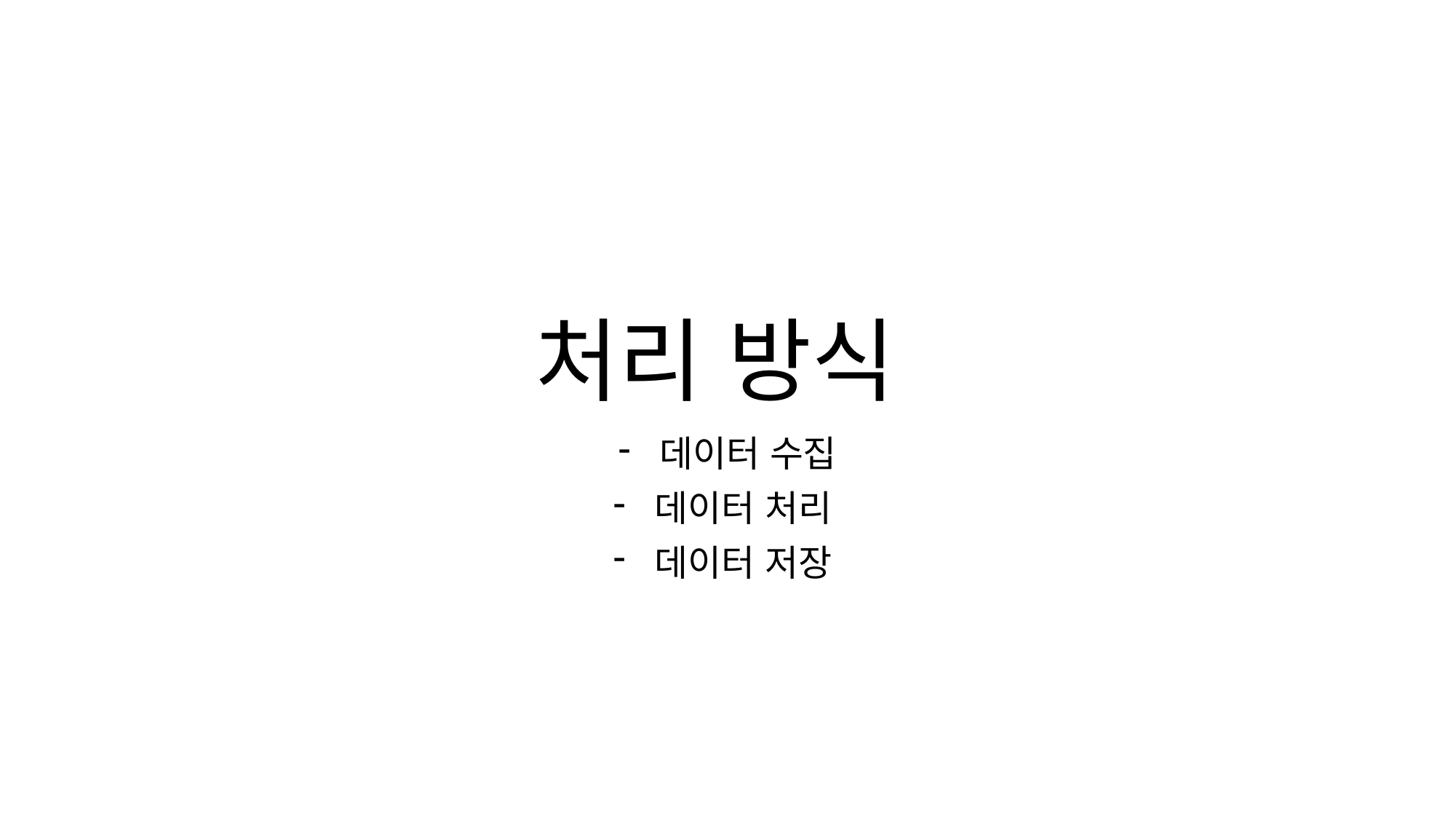

# 처리 방식
데이터 수집
데이터 처리
데이터 저장